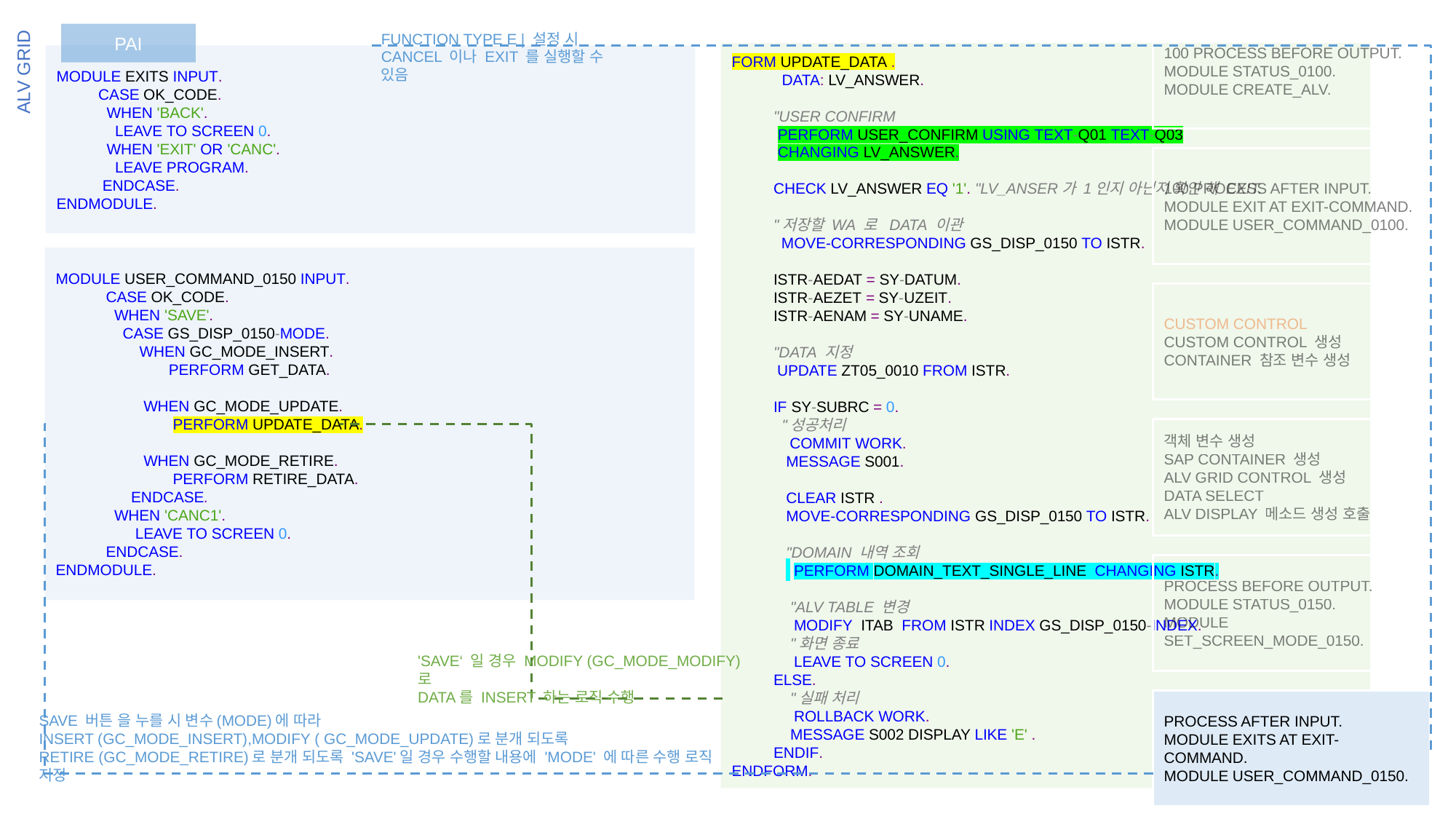

100 PROCESS BEFORE OUTPUT.
MODULE STATUS_0100.
MODULE CREATE_ALV.
100 PROCESS AFTER INPUT.
MODULE EXIT AT EXIT-COMMAND.
MODULE USER_COMMAND_0100.
CUSTOM CONTROL
CUSTOM CONTROL 생성
CONTAINER 참조 변수 생성
객체 변수 생성
SAP CONTAINER 생성
ALV GRID CONTROL 생성
DATA SELECT
ALV DISPLAY 메소드 생성 호출
PROCESS BEFORE OUTPUT.
MODULE STATUS_0150.
MODULE SET_SCREEN_MODE_0150.
PROCESS AFTER INPUT.
MODULE EXITS AT EXIT-COMMAND.
MODULE USER_COMMAND_0150.
PAI
FUNCTION TYPE E | 설정 시
CANCEL 이나 EXIT 를 실행할 수 있음
FORM UPDATE_DATA .
            DATA: LV_ANSWER.
          "USER CONFIRM
           PERFORM USER_CONFIRM USING TEXT-Q01 TEXT-Q03
           CHANGING LV_ANSWER.
          CHECK LV_ANSWER EQ '1'. "LV_ANSER가 1인지 아닌지 확인 해 EXIT.
          "저장할 WA 로  DATA 이관
           MOVE-CORRESPONDING GS_DISP_0150 TO ISTR.
          ISTR-AEDAT = SY-DATUM.
          ISTR-AEZET = SY-UZEIT.
          ISTR-AENAM = SY-UNAME.
          "DATA 지정
          UPDATE ZT05_0010 FROM ISTR.
          IF SY-SUBRC = 0.
            "성공처리
             COMMIT WORK.
             MESSAGE S001.
             CLEAR ISTR .
             MOVE-CORRESPONDING GS_DISP_0150 TO ISTR.
             "DOMAIN 내역 조회
              PERFORM DOMAIN_TEXT_SINGLE_LINE  CHANGING ISTR.
              "ALV TABLE 변경
              MODIFY  ITAB  FROM ISTR INDEX GS_DISP_0150-INDEX.
              "화면 종료
              LEAVE TO SCREEN 0.
          ELSE.
              "실패 처리
              ROLLBACK WORK.
              MESSAGE S002 DISPLAY LIKE 'E' .
          ENDIF.
ENDFORM.
MODULE EXITS INPUT.
          CASE OK_CODE.
            WHEN 'BACK'.
              LEAVE TO SCREEN 0.
            WHEN 'EXIT' OR 'CANC'.
              LEAVE PROGRAM.
           ENDCASE.
ENDMODULE.
ALV GRID
MODULE USER_COMMAND_0150 INPUT.
            CASE OK_CODE.
              WHEN 'SAVE'.
                CASE GS_DISP_0150-MODE.
                    WHEN GC_MODE_INSERT.
                           PERFORM GET_DATA.
                     WHEN GC_MODE_UPDATE.
                            PERFORM UPDATE_DATA.
                     WHEN GC_MODE_RETIRE.
                            PERFORM RETIRE_DATA.
                  ENDCASE.
              WHEN 'CANC1'.
                   LEAVE TO SCREEN 0.
            ENDCASE.
ENDMODULE.
'SAVE‘ 일 경우 MODIFY (GC_MODE_MODIFY) 로
DATA를 INSERT 하는 로직 수행
SAVE 버튼 을 누를 시 변수(MODE)에 따라
INSERT (GC_MODE_INSERT),MODIFY ( GC_MODE_UPDATE)로 분개 되도록
RETIRE (GC_MODE_RETIRE)로 분개 되도록 'SAVE'일 경우 수행할 내용에 'MODE' 에 따른 수행 로직 지정